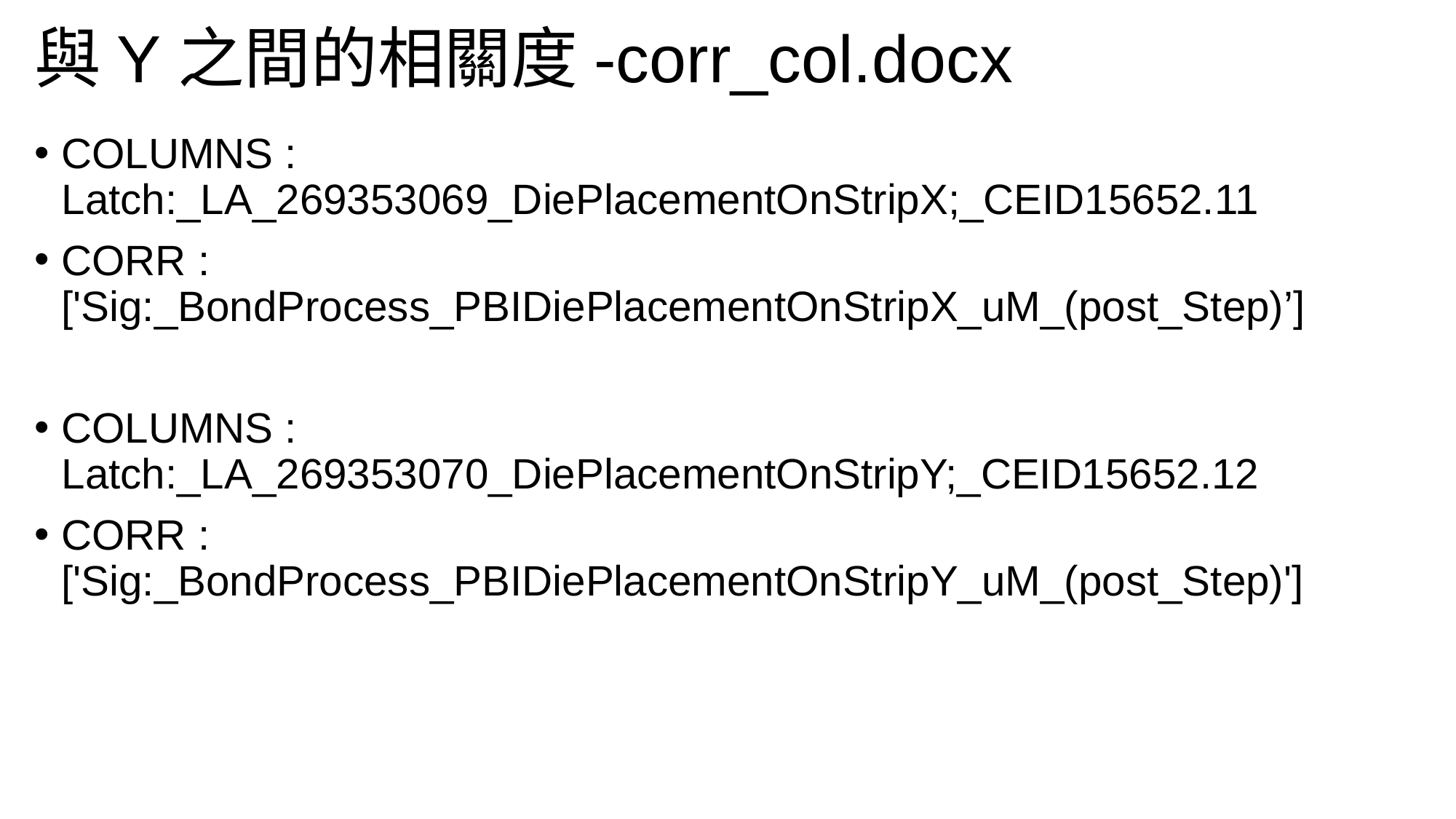

# 與Y之間的相關度-corr_col.docx
COLUMNS : Latch:_LA_269353069_DiePlacementOnStripX;_CEID15652.11
CORR : ['Sig:_BondProcess_PBIDiePlacementOnStripX_uM_(post_Step)’]

COLUMNS : Latch:_LA_269353070_DiePlacementOnStripY;_CEID15652.12
CORR : ['Sig:_BondProcess_PBIDiePlacementOnStripY_uM_(post_Step)']